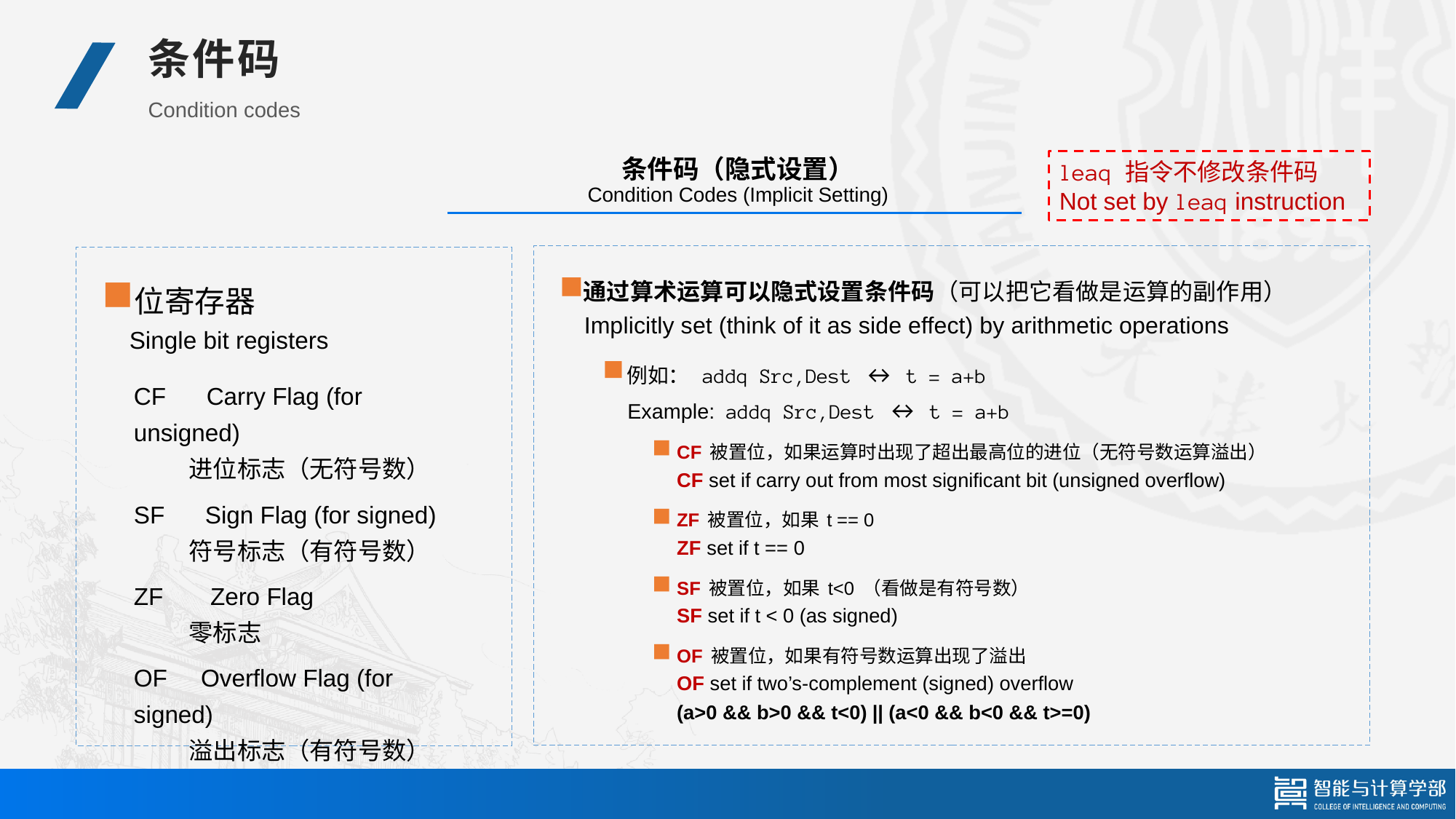

条件码
Condition codes
# 条件码（隐式设置） Condition Codes (Implicit Setting)
leaq 指令不修改条件码
Not set by leaq instruction
通过算术运算可以隐式设置条件码（可以把它看做是运算的副作用）
Implicitly set (think of it as side effect) by arithmetic operations
例如：  addq Src,Dest ↔ t = a+b
Example: addq Src,Dest ↔ t = a+b
CF 被置位，如果运算时出现了超出最高位的进位（无符号数运算溢出）
CF set if carry out from most significant bit (unsigned overflow)
ZF 被置位，如果 t == 0
ZF set if t == 0
SF 被置位，如果 t<0 （看做是有符号数）
SF set if t < 0 (as signed)
OF 被置位，如果有符号数运算出现了溢出
OF set if two’s-complement (signed) overflow
(a>0 && b>0 && t<0) || (a<0 && b<0 && t>=0)

位寄存器
Single bit registers

CF      Carry Flag (for unsigned)
         进位标志（无符号数）
SF      Sign Flag (for signed)
         符号标志（有符号数）
ZF       Zero Flag
         零标志
OF     Overflow Flag (for signed)
         溢出标志（有符号数）